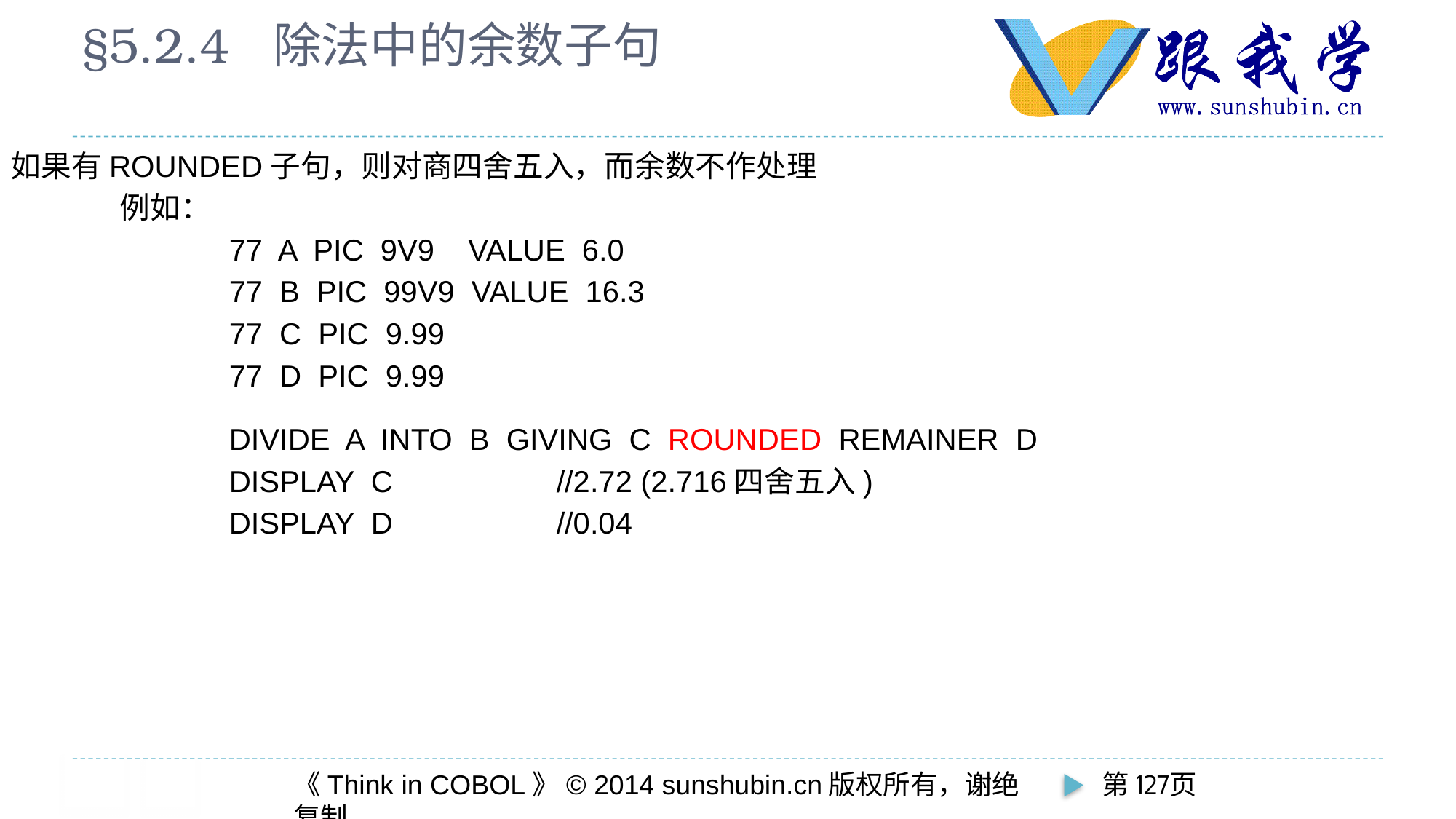

# §5.2.4  除法中的余数子句
如果有ROUNDED子句，则对商四舍五入，而余数不作处理
	例如：
		77  A  PIC  9V9    VALUE  6.0
		77  B  PIC  99V9  VALUE  16.3
		77  C  PIC  9.99
		77  D  PIC  9.99

		DIVIDE  A  INTO  B  GIVING  C  ROUNDED  REMAINER  D
		DISPLAY  C		//2.72 (2.716四舍五入)
		DISPLAY  D		//0.04